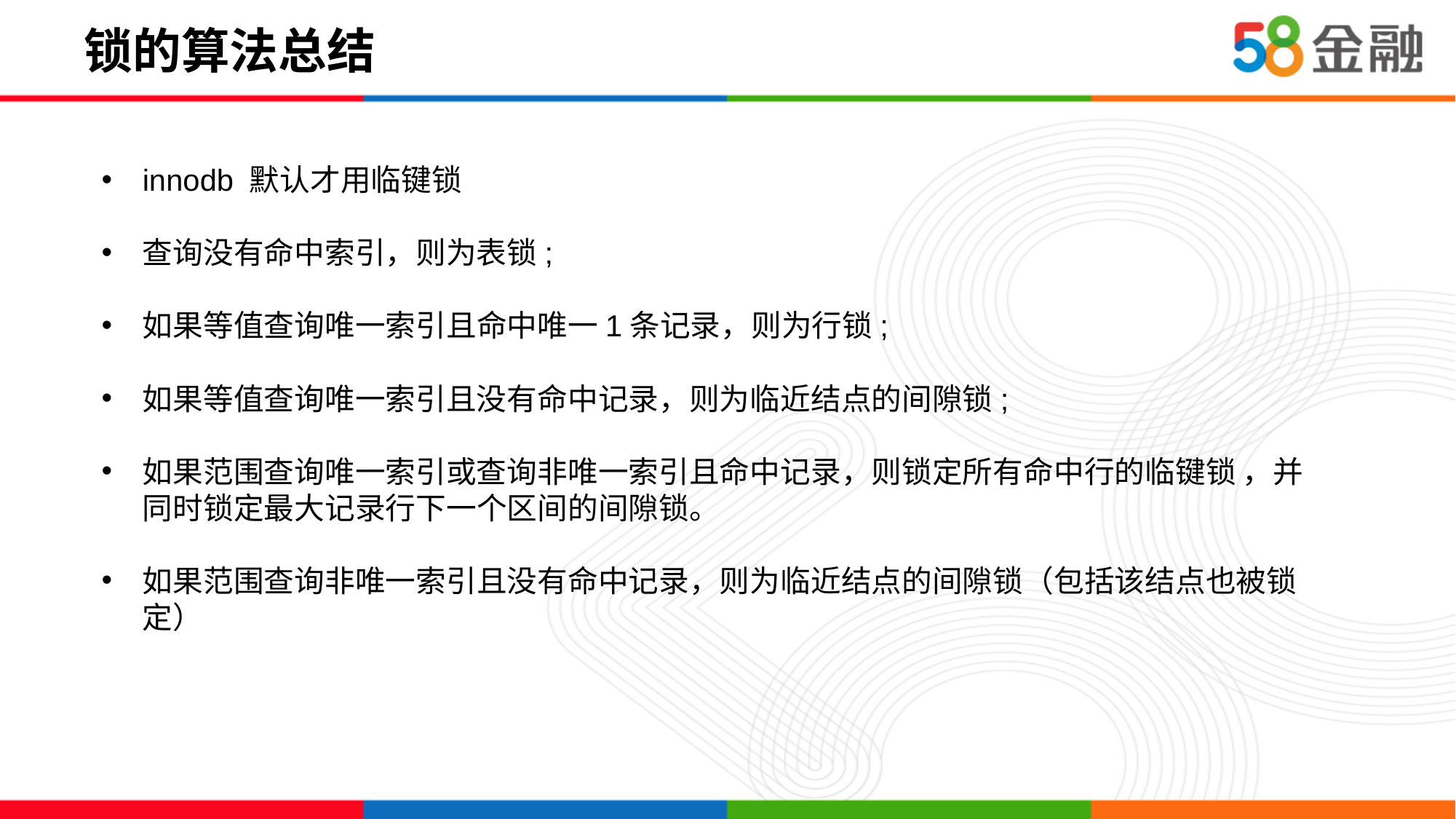

# 锁的算法总结
innodb 默认才用临键锁

查询没有命中索引，则为表锁;

如果等值查询唯一索引且命中唯一1条记录，则为行锁;

如果等值查询唯一索引且没有命中记录，则为临近结点的间隙锁;

如果范围查询唯一索引或查询非唯一索引且命中记录，则锁定所有命中行的临键锁 ，并同时锁定最大记录行下一个区间的间隙锁。

如果范围查询非唯一索引且没有命中记录，则为临近结点的间隙锁（包括该结点也被锁定）